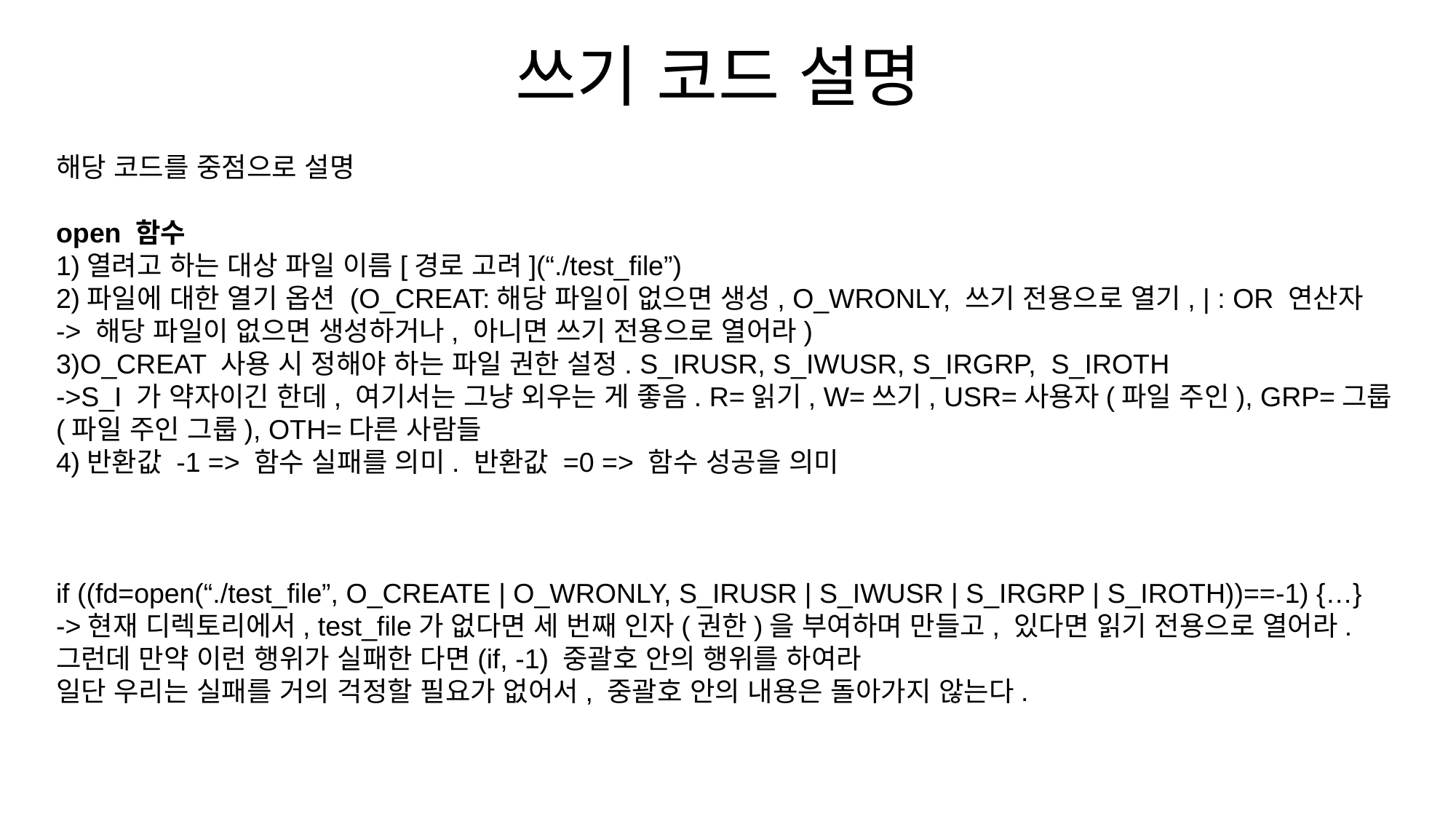

# 쓰기 코드 설명
해당 코드를 중점으로 설명

open 함수
1)열려고 하는 대상 파일 이름[경로 고려](“./test_file”)
2)파일에 대한 열기 옵션 (O_CREAT:해당 파일이 없으면 생성, O_WRONLY, 쓰기 전용으로 열기, | : OR 연산자    -> 해당 파일이 없으면 생성하거나, 아니면 쓰기 전용으로 열어라)
3)O_CREAT 사용 시 정해야 하는 파일 권한 설정. S_IRUSR, S_IWUSR, S_IRGRP,  S_IROTH
->S_I 가 약자이긴 한데, 여기서는 그냥 외우는 게 좋음. R=읽기, W=쓰기, USR=사용자(파일 주인), GRP=그룹(파일 주인 그룹), OTH=다른 사람들
4)반환값 -1 => 함수 실패를 의미. 반환값 =0 => 함수 성공을 의미

if ((fd=open(“./test_file”, O_CREATE | O_WRONLY, S_IRUSR | S_IWUSR | S_IRGRP | S_IROTH))==-1) {…}
->현재 디렉토리에서, test_file가 없다면 세 번째 인자(권한)을 부여하며 만들고, 있다면 읽기 전용으로 열어라. 그런데 만약 이런 행위가 실패한 다면(if, -1) 중괄호 안의 행위를 하여라
일단 우리는 실패를 거의 걱정할 필요가 없어서, 중괄호 안의 내용은 돌아가지 않는다.